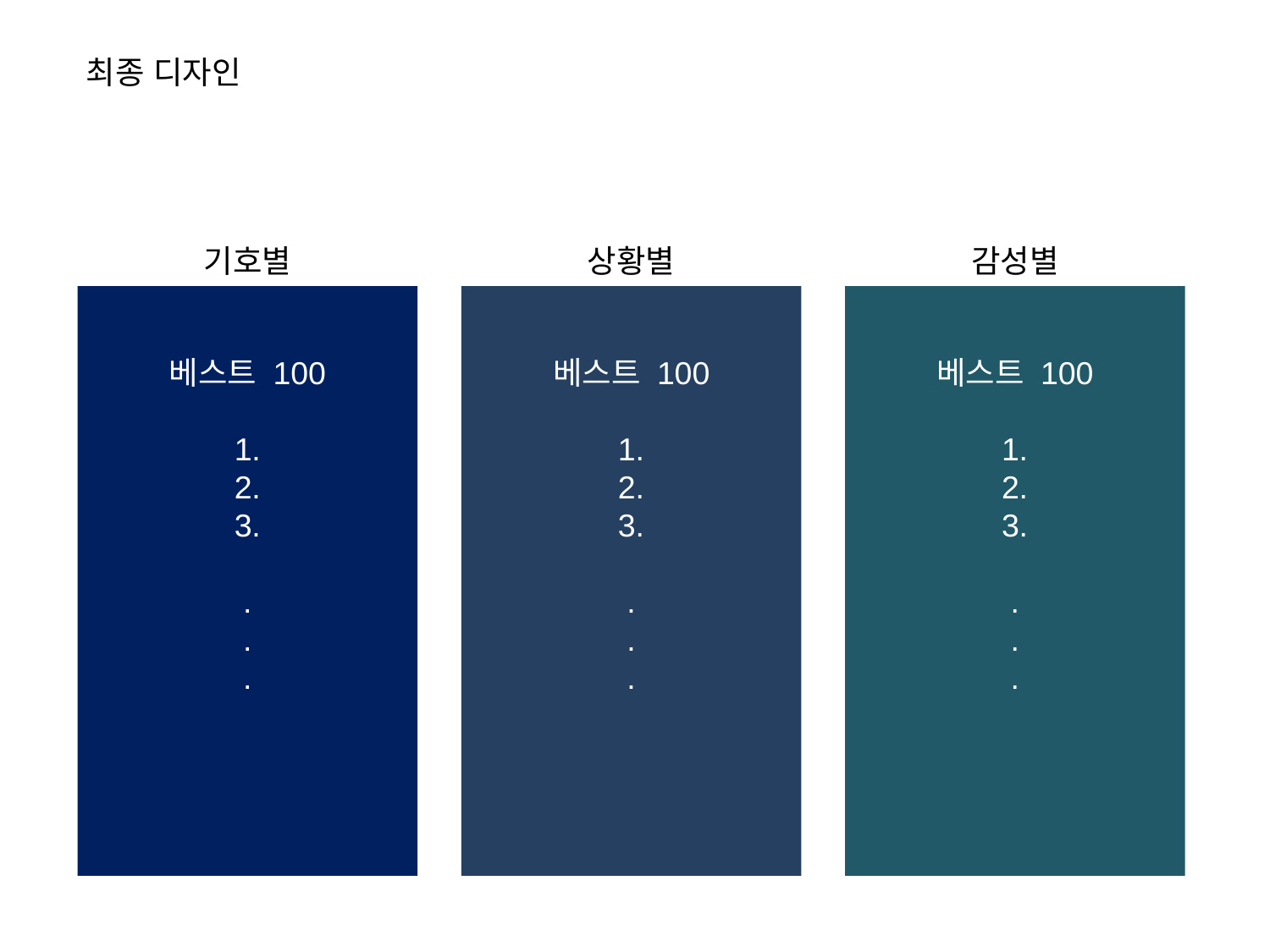

최종 디자인
기호별
상황별
감성별
베스트 100

1.
2.
3.

.
.
.

베스트 100

1.
2.
3.

.
.
.

베스트 100

1.
2.
3.

.
.
.